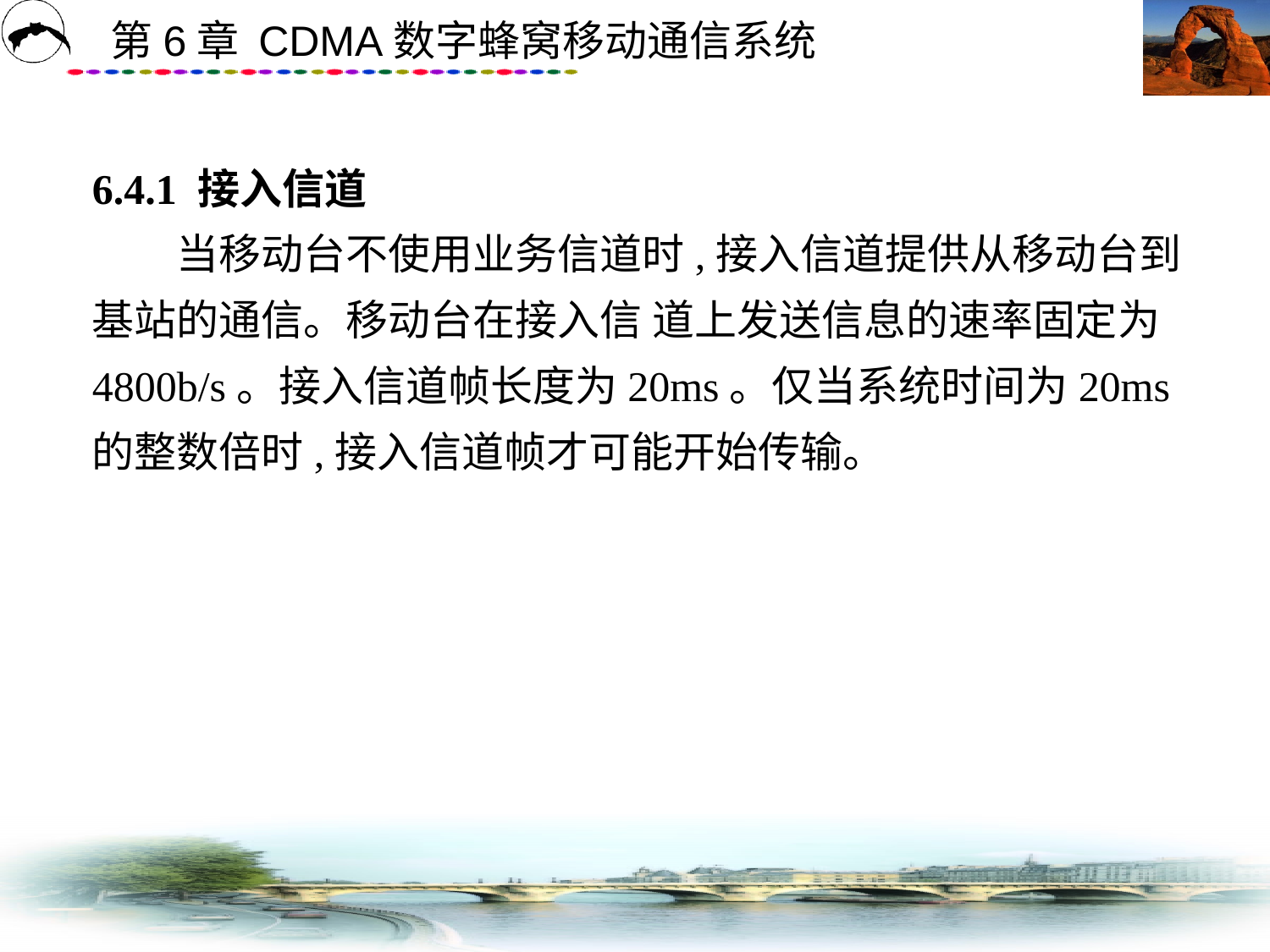

# 6.4.1 接入信道 　　当移动台不使用业务信道时,接入信道提供从移动台到基站的通信。移动台在接入信 道上发送信息的速率固定为4800b/s。接入信道帧长度为20ms。仅当系统时间为20ms 的整数倍时,接入信道帧才可能开始传输。